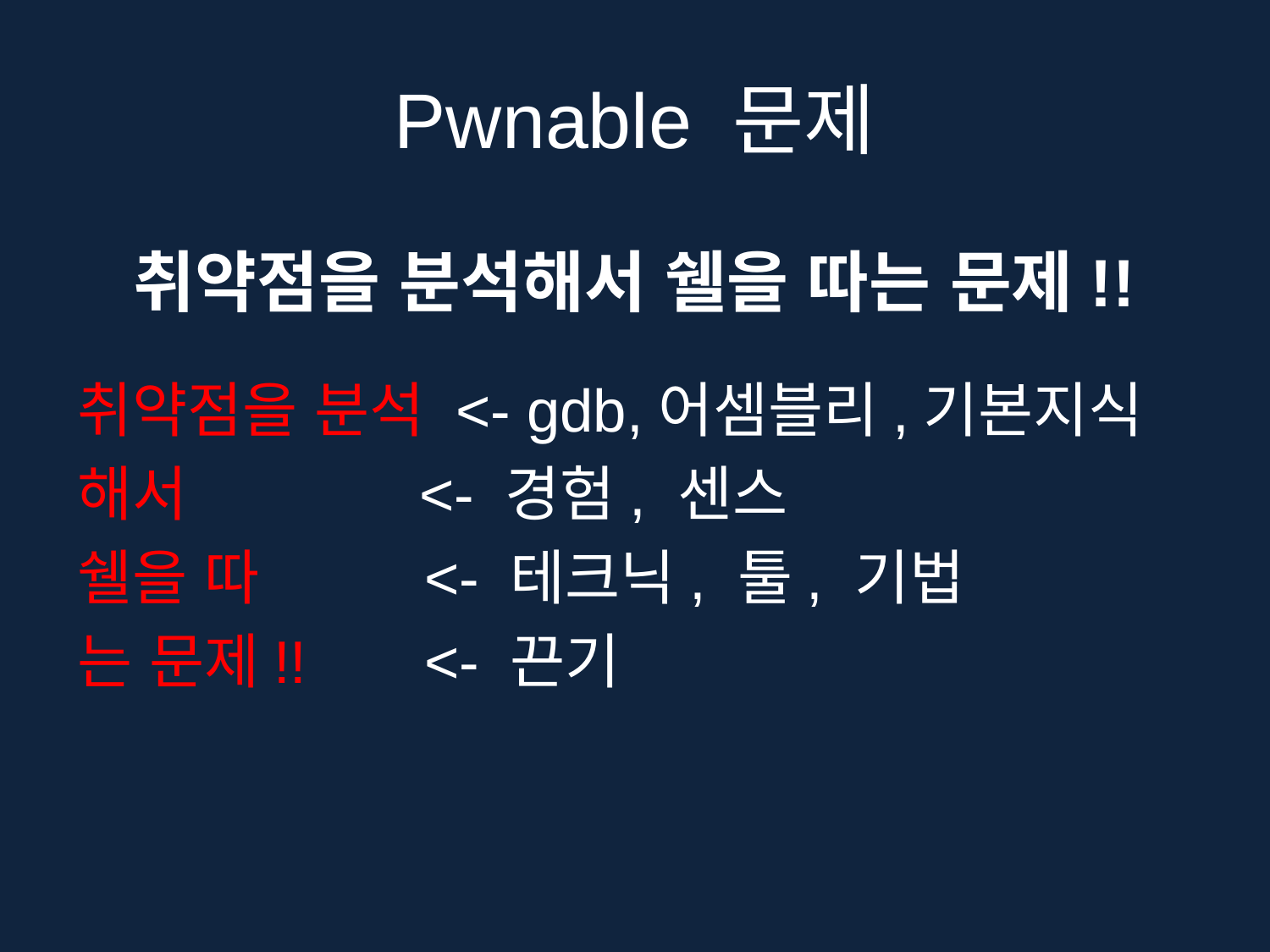

# Pwnable 문제
취약점을 분석해서 쉘을 따는 문제!!

취약점을 분석 <- gdb,어셈블리,기본지식
해서             <- 경험, 센스
쉘을 따         <- 테크닉, 툴, 기법
는 문제!!       <- 끈기